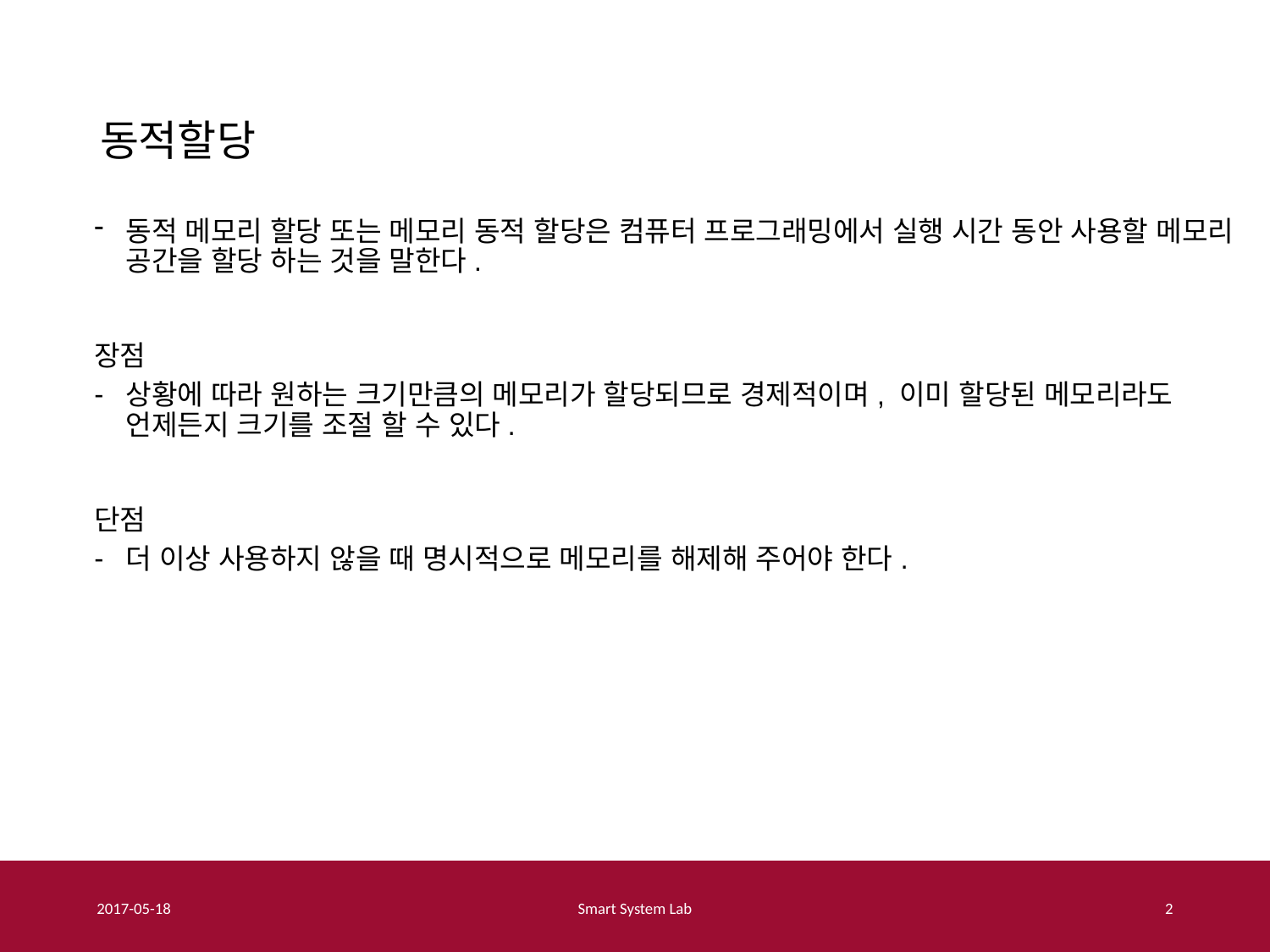

# 동적할당
동적 메모리 할당 또는 메모리 동적 할당은 컴퓨터 프로그래밍에서 실행 시간 동안 사용할 메모리 공간을 할당 하는 것을 말한다.

장점
상황에 따라 원하는 크기만큼의 메모리가 할당되므로 경제적이며, 이미 할당된 메모리라도 언제든지 크기를 조절 할 수 있다.

단점
더 이상 사용하지 않을 때 명시적으로 메모리를 해제해 주어야 한다.
2